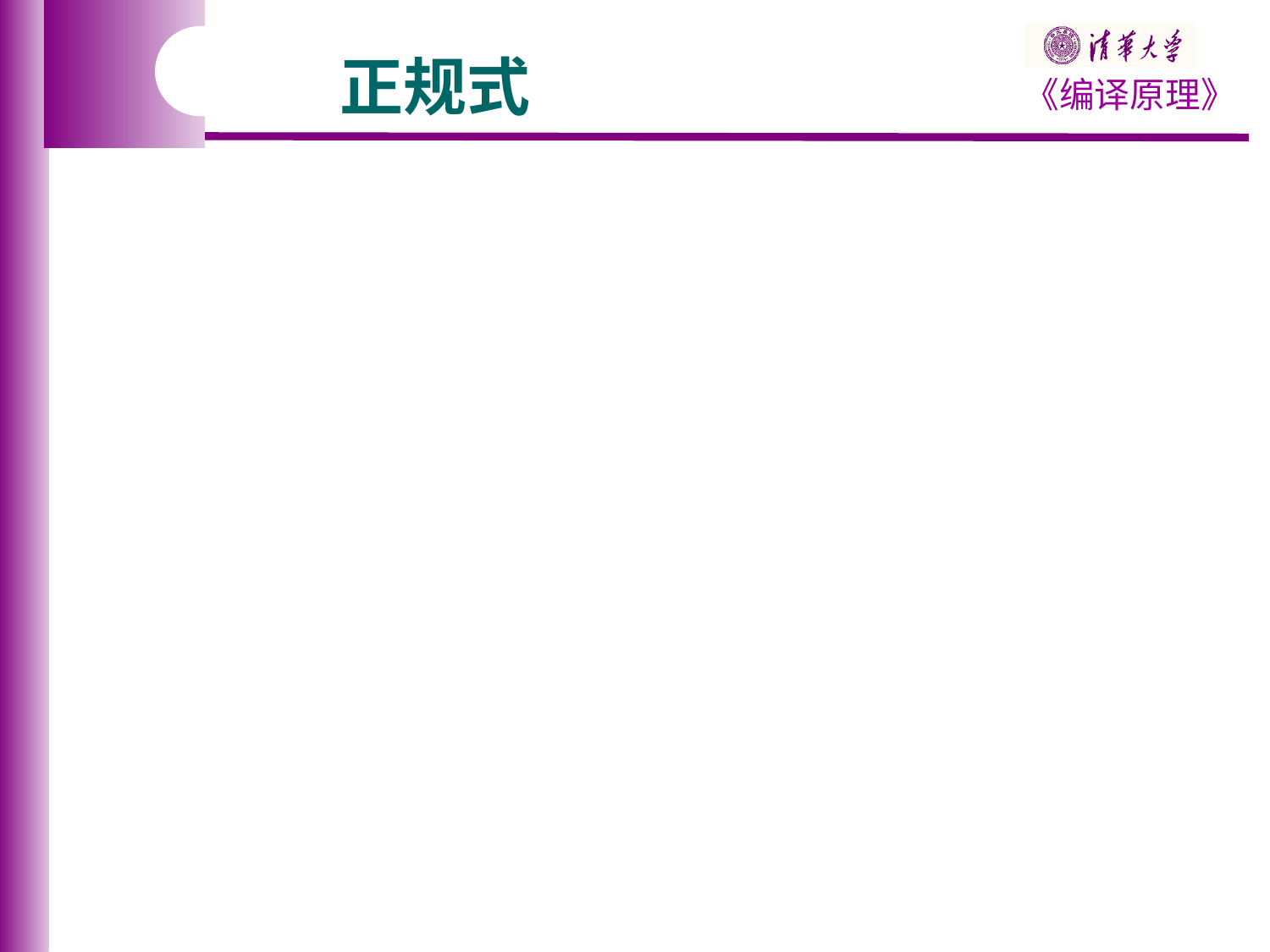

# 正规式
正规式也称正则表达式,正规表达式（regular expression）是说明单词的模式(pattern)的一种重要的表示法（记号），是定义正规集的数学工具。我们用以描述单词符号。下面是正规式和它所表示的正规集的递归定义。